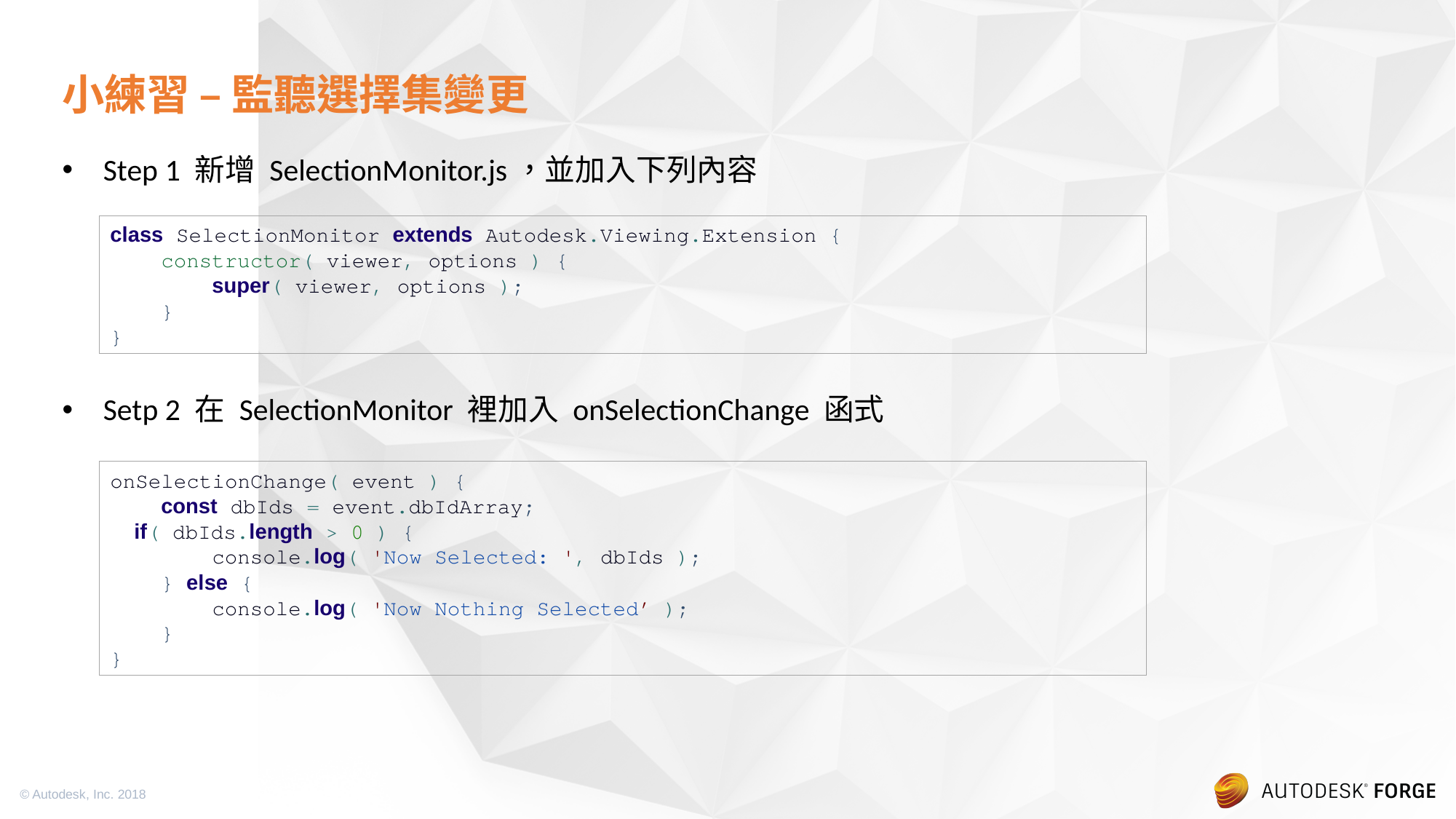

# 小練習 – 監聽選擇集變更
Step 1 新增 SelectionMonitor.js，並加入下列內容

Setp 2 在 SelectionMonitor 裡加入 onSelectionChange 函式

class SelectionMonitor extends Autodesk.Viewing.Extension {
    constructor( viewer, options ) {
        super( viewer, options );
    }
}
onSelectionChange( event ) {
    const dbIds = event.dbIdArray;
    if( dbIds.length > 0 ) {
        console.log( 'Now Selected: ', dbIds );
    } else {
        console.log( 'Now Nothing Selected’ );
    }
}